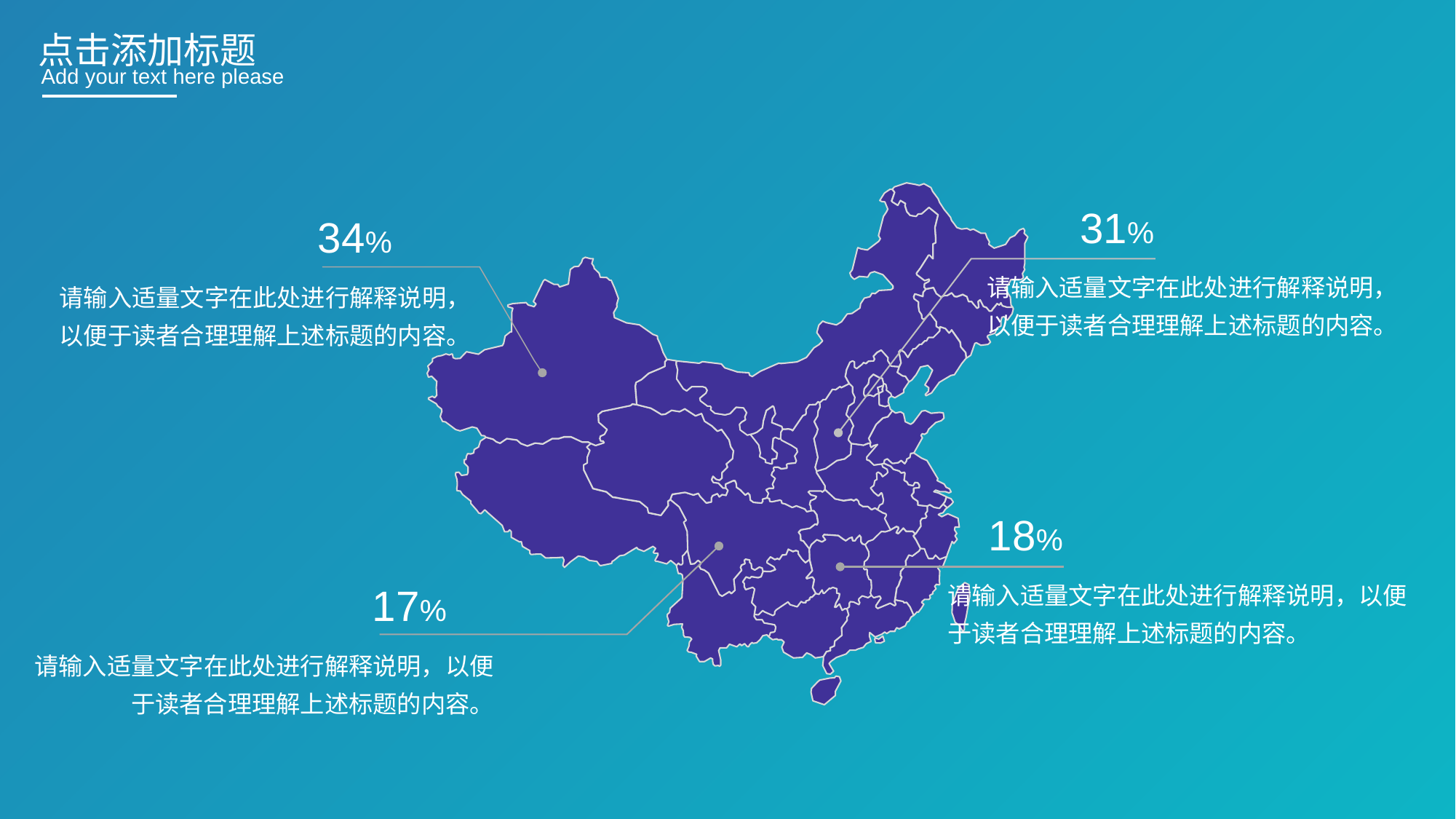

点击添加标题
Add your text here please

31%
34%
请输入适量文字在此处进行解释说明，以便于读者合理理解上述标题的内容。

请输入适量文字在此处进行解释说明，以便于读者合理理解上述标题的内容。
18%

请输入适量文字在此处进行解释说明，以便于读者合理理解上述标题的内容。
17%
请输入适量文字在此处进行解释说明，以便于读者合理理解上述标题的内容。